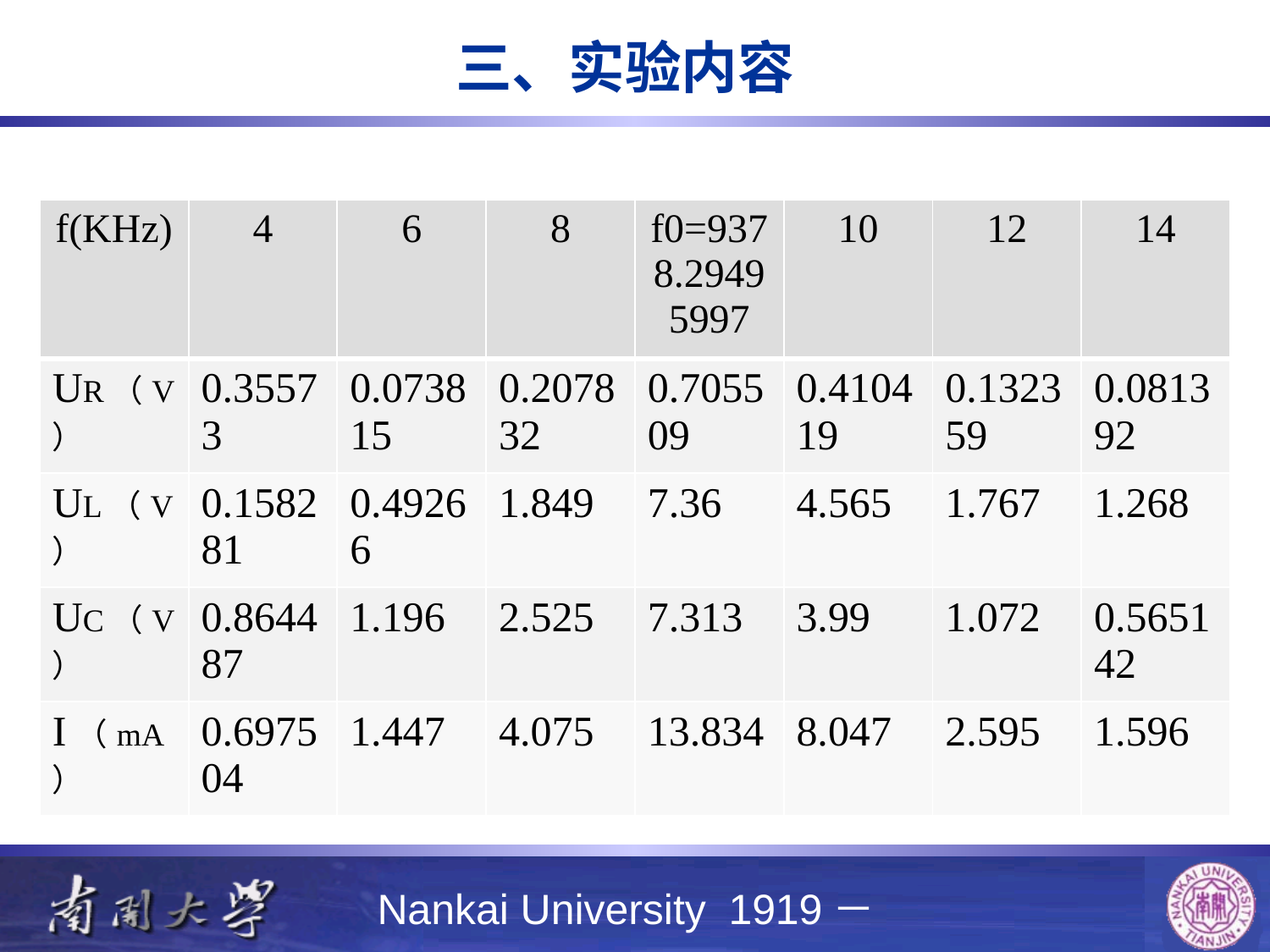

三、实验内容
| f(KHz) | 4 | 6 | 8 | f0=9378.29495997 | 10 | 12 | 14 |
| --- | --- | --- | --- | --- | --- | --- | --- |
| UR（V） | 0.35573 | 0.073815 | 0.207832 | 0.705509 | 0.410419 | 0.132359 | 0.081392 |
| UL（V） | 0.158281 | 0.49266 | 1.849 | 7.36 | 4.565 | 1.767 | 1.268 |
| UC（V） | 0.864487 | 1.196 | 2.525 | 7.313 | 3.99 | 1.072 | 0.565142 |
| I（mA） | 0.697504 | 1.447 | 4.075 | 13.834 | 8.047 | 2.595 | 1.596 |